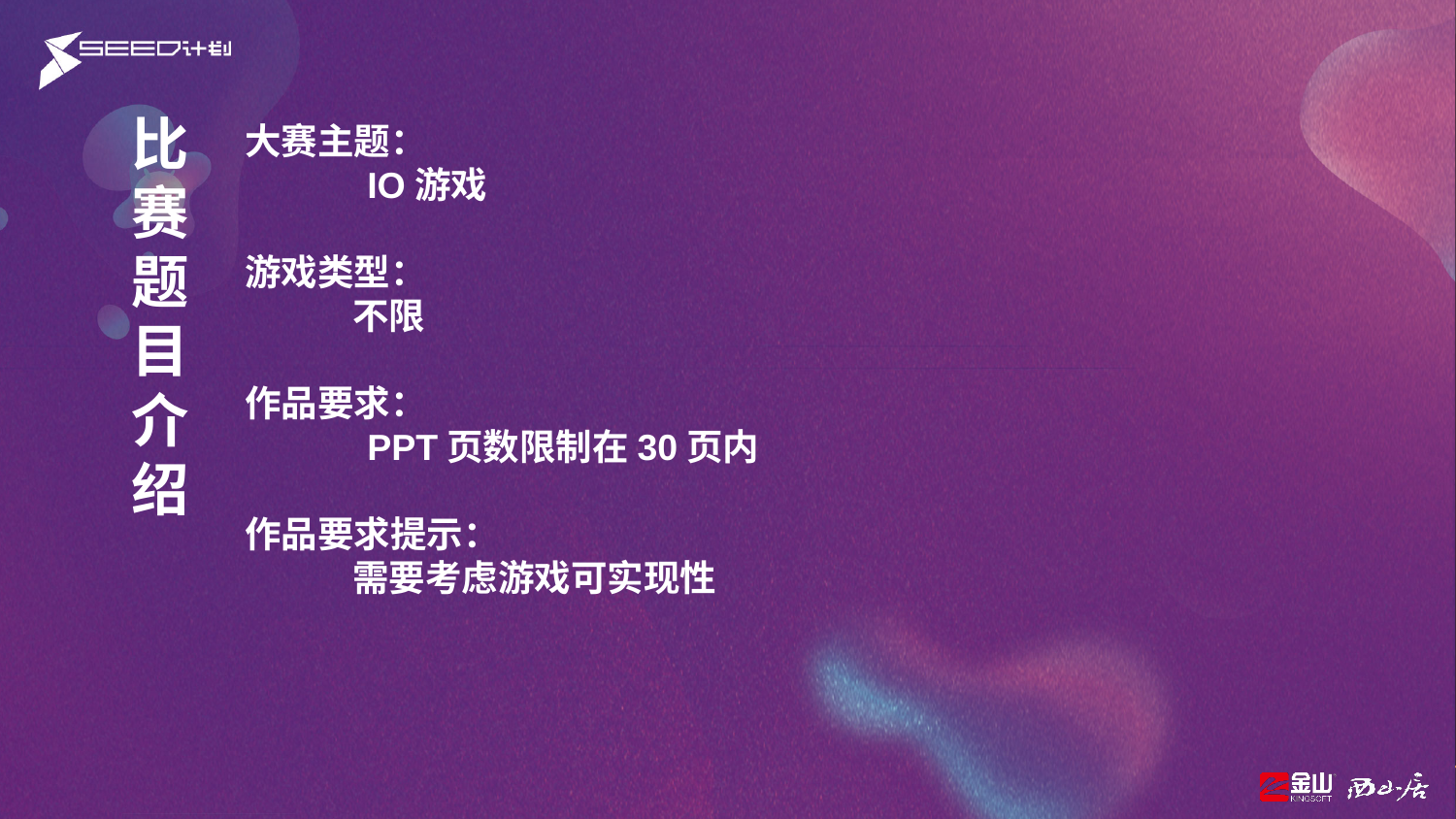

比赛题目介绍
大赛主题：
            IO游戏

游戏类型：
            不限

作品要求：
            PPT页数限制在30页内

作品要求提示：
            需要考虑游戏可实现性